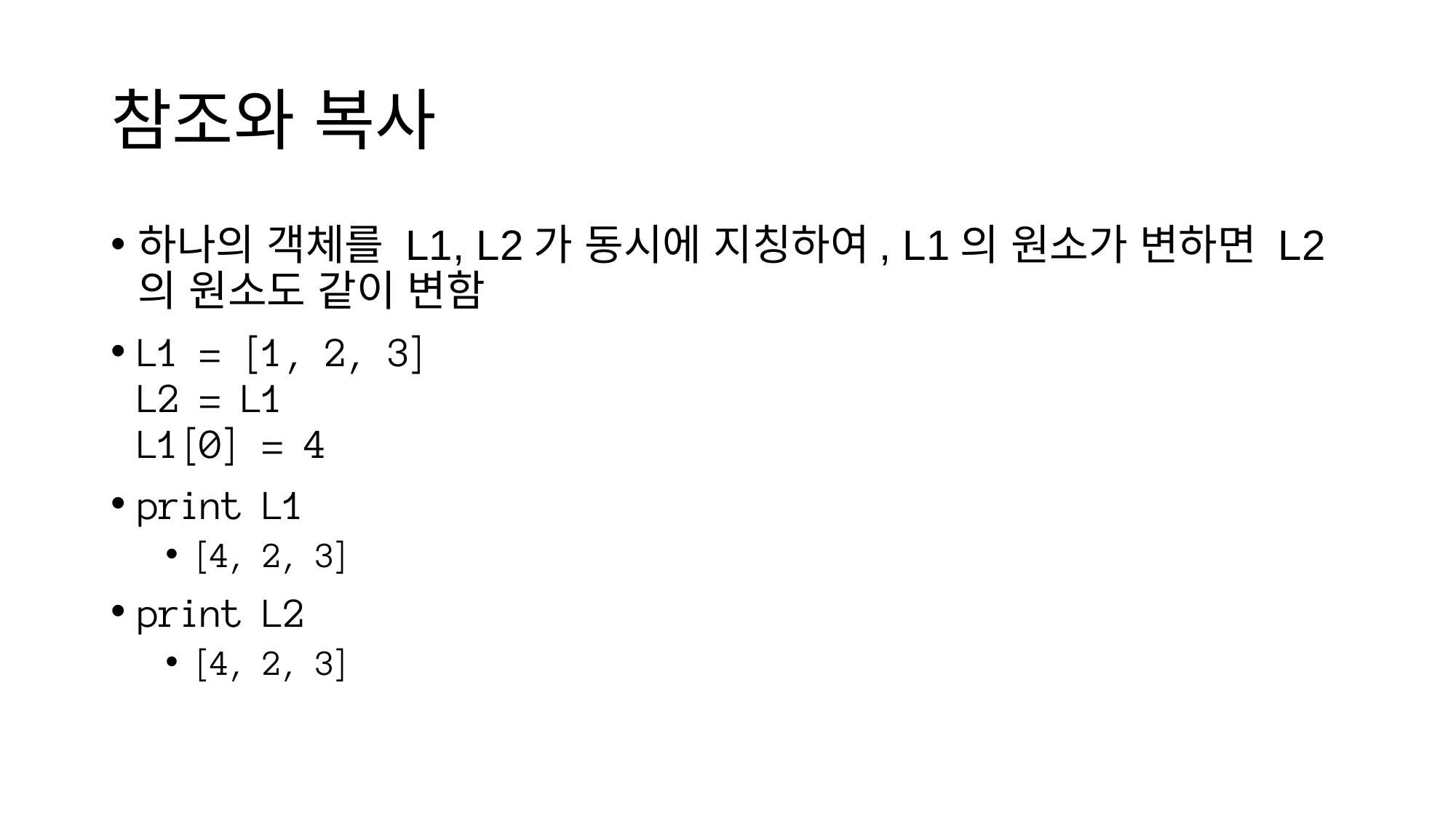

# 참조와 복사
하나의 객체를 L1, L2가 동시에 지칭하여, L1의 원소가 변하면 L2의 원소도 같이 변함
L1 = [1, 2, 3]
L2 = L1
L1[0] = 4
print L1
[4, 2, 3]
print L2
[4, 2, 3]